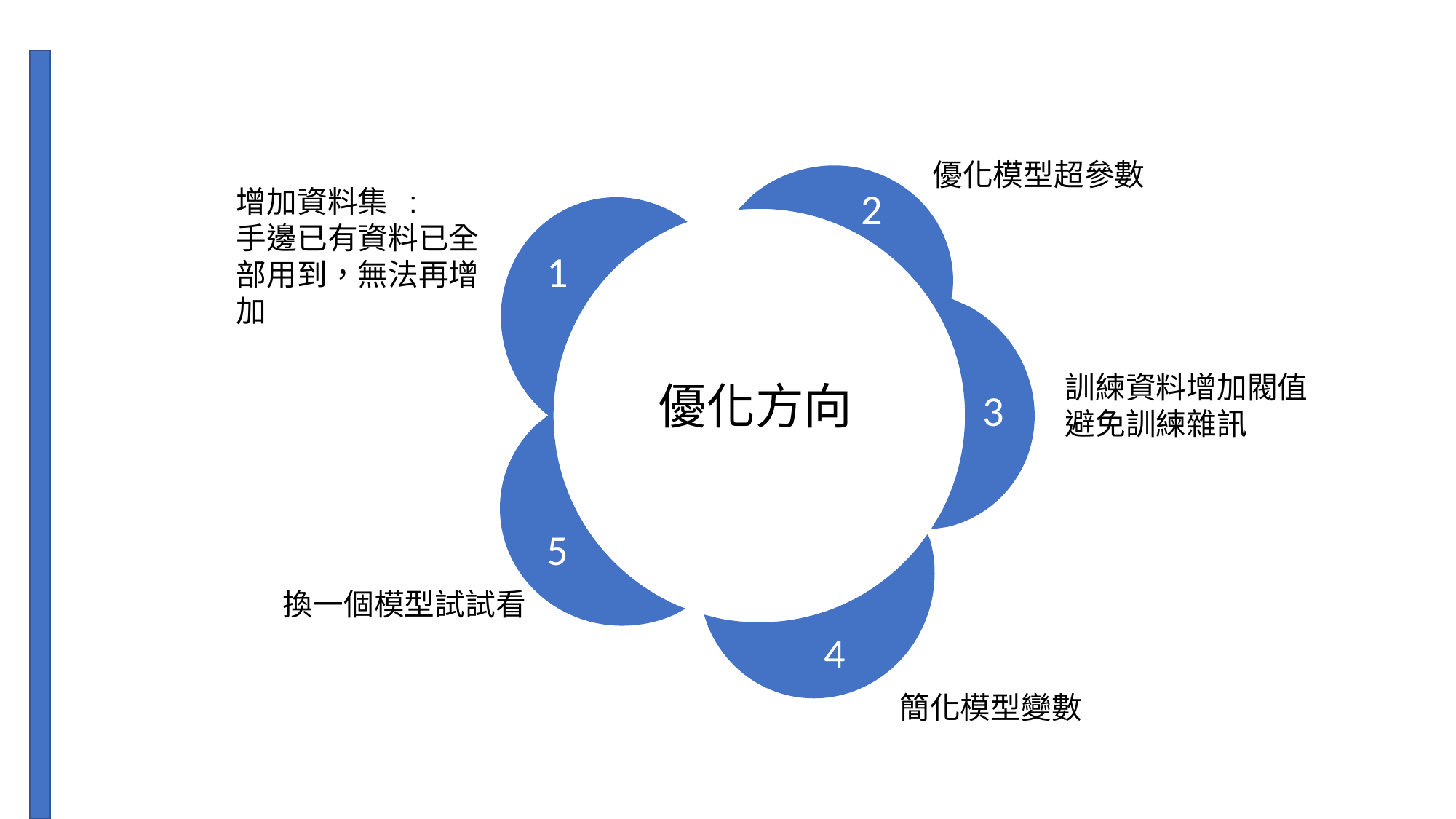

優化模型超參數

增加資料集  :
手邊已有資料已全部用到，無法再增加
2
1
訓練資料增加閥值避免訓練雜訊
優化方向
3
5
換一個模型試試看
4
簡化模型變數